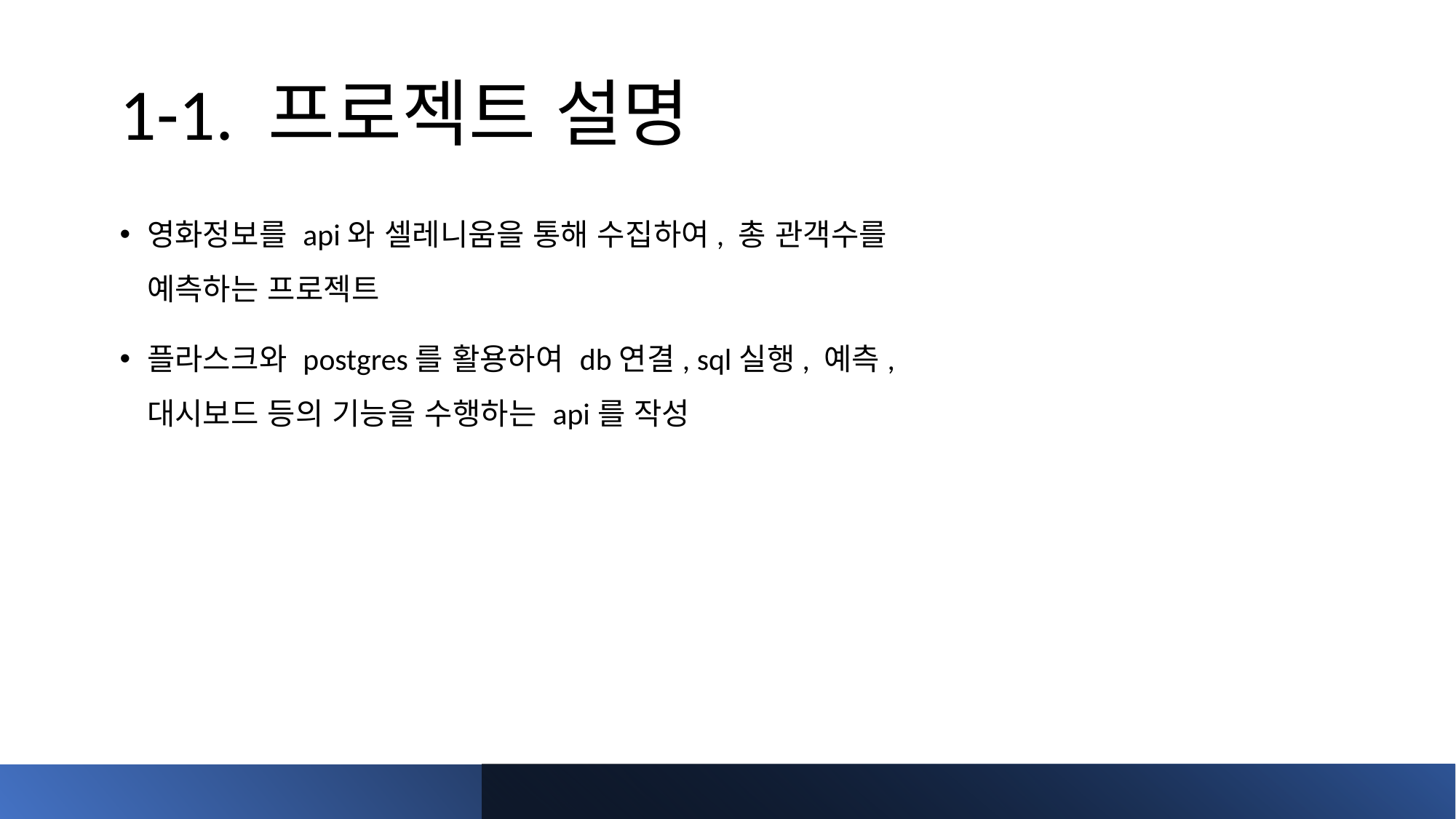

# 1-1. 프로젝트 설명
영화정보를 api와 셀레니움을 통해 수집하여, 총 관객수를 예측하는 프로젝트
플라스크와 postgres를 활용하여 db연결, sql실행, 예측, 대시보드 등의 기능을 수행하는 api를 작성